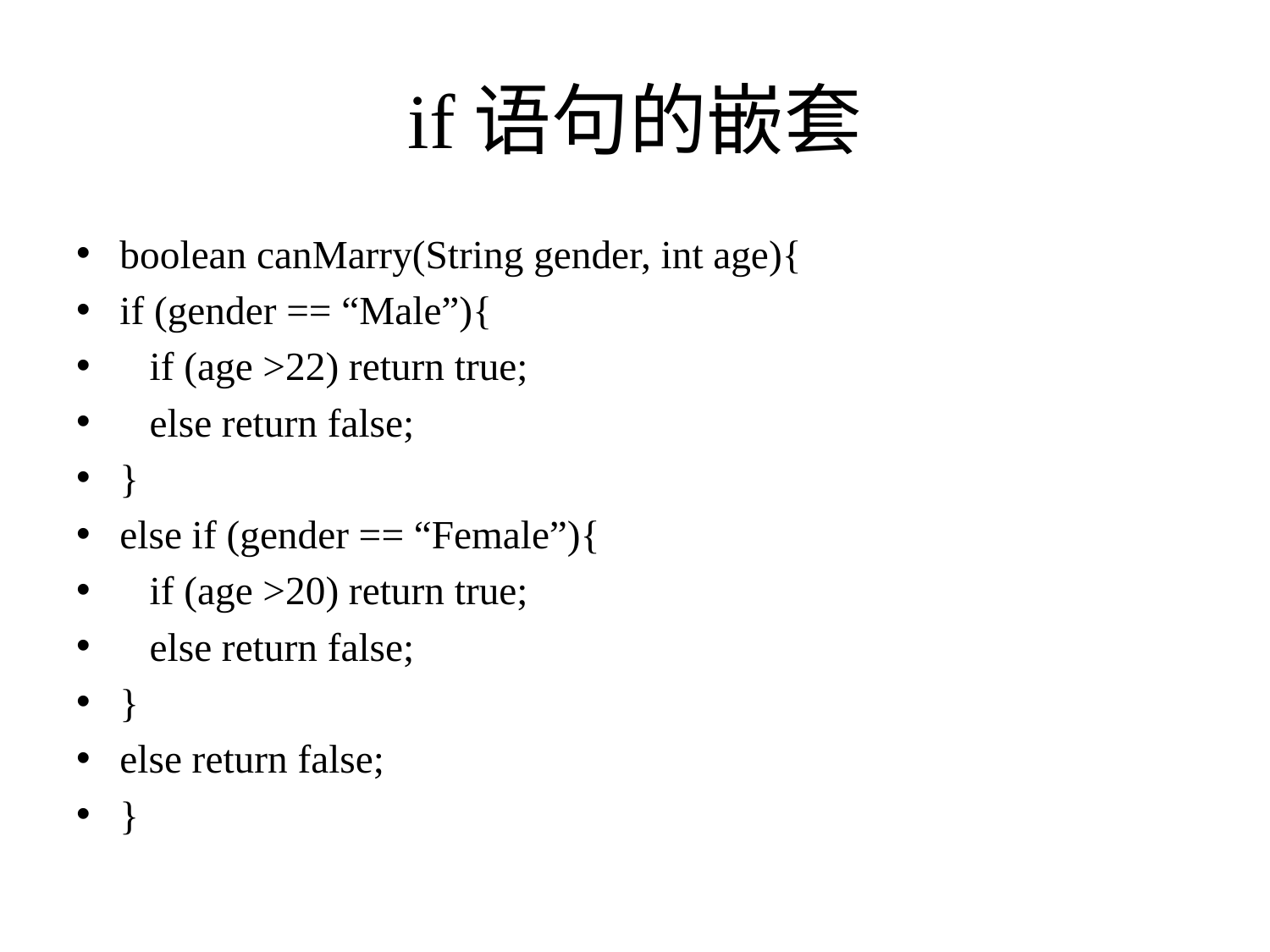

# if语句的嵌套
boolean canMarry(String gender, int age){
if (gender == “Male”){
   if (age >22) return true;
   else return false;
}
else if (gender == “Female”){
   if (age >20) return true;
   else return false;
}
else return false;
}